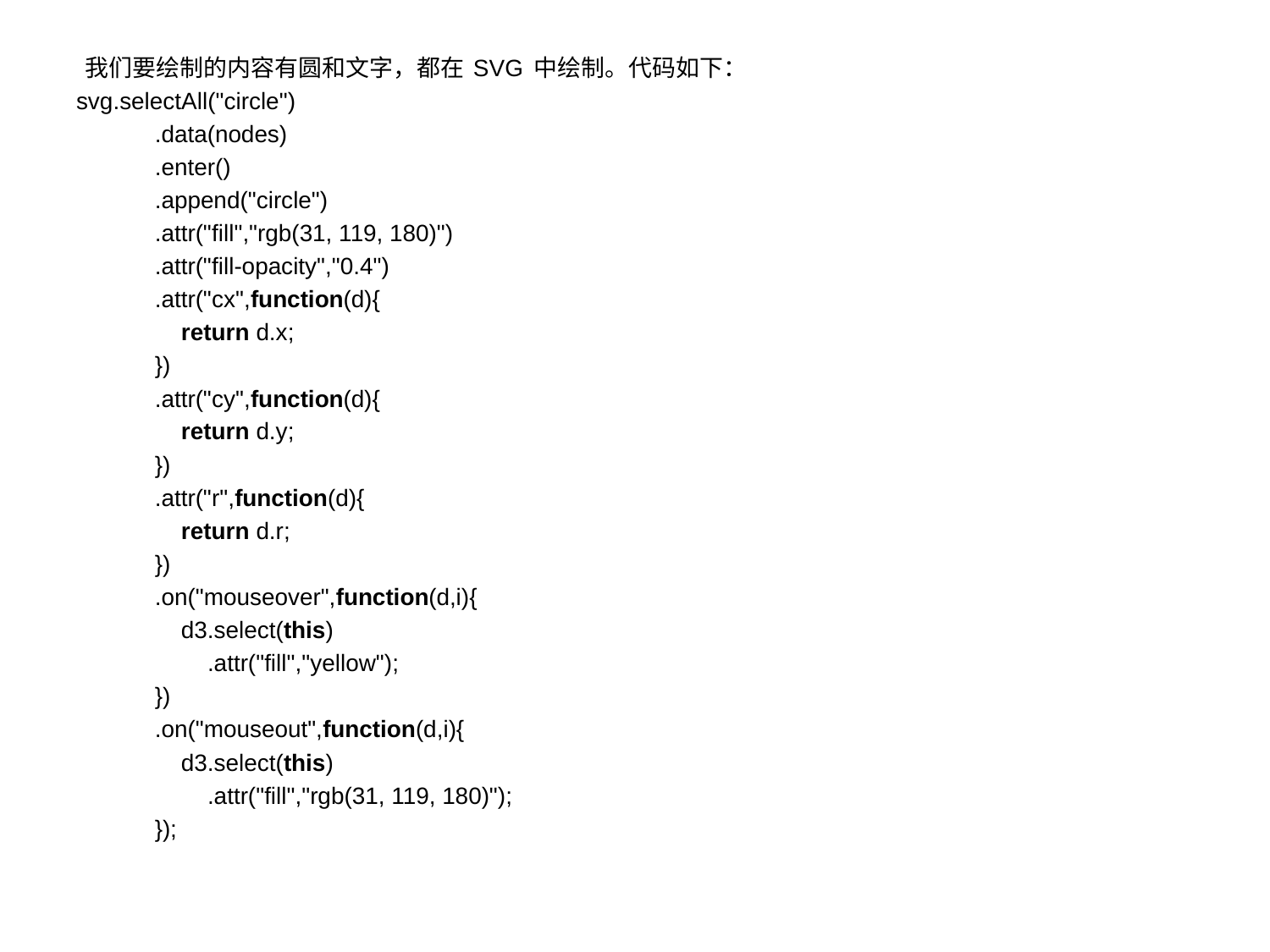

我们要绘制的内容有圆和文字，都在 SVG 中绘制。代码如下：
svg.selectAll("circle")
            .data(nodes)
            .enter()
            .append("circle")
            .attr("fill","rgb(31, 119, 180)")
            .attr("fill-opacity","0.4")
            .attr("cx",function(d){
                return d.x;
            })
            .attr("cy",function(d){
                return d.y;
            })
            .attr("r",function(d){
                return d.r;
            })
            .on("mouseover",function(d,i){
                d3.select(this)
                    .attr("fill","yellow");
            })
            .on("mouseout",function(d,i){
                d3.select(this)
                    .attr("fill","rgb(31, 119, 180)");
            });